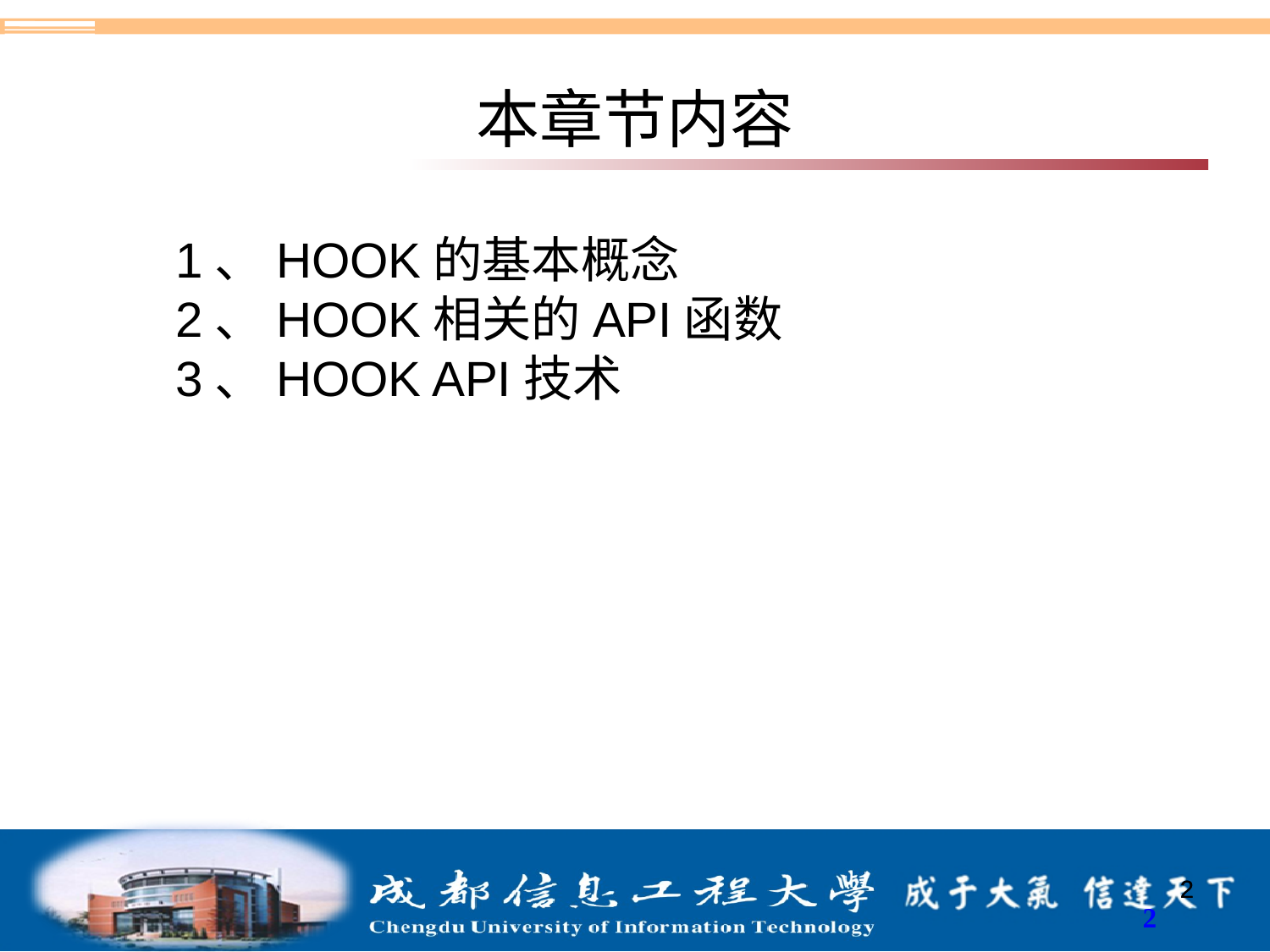

# 本章节内容
1、HOOK的基本概念
2、HOOK相关的API函数
3、HOOK API技术

2